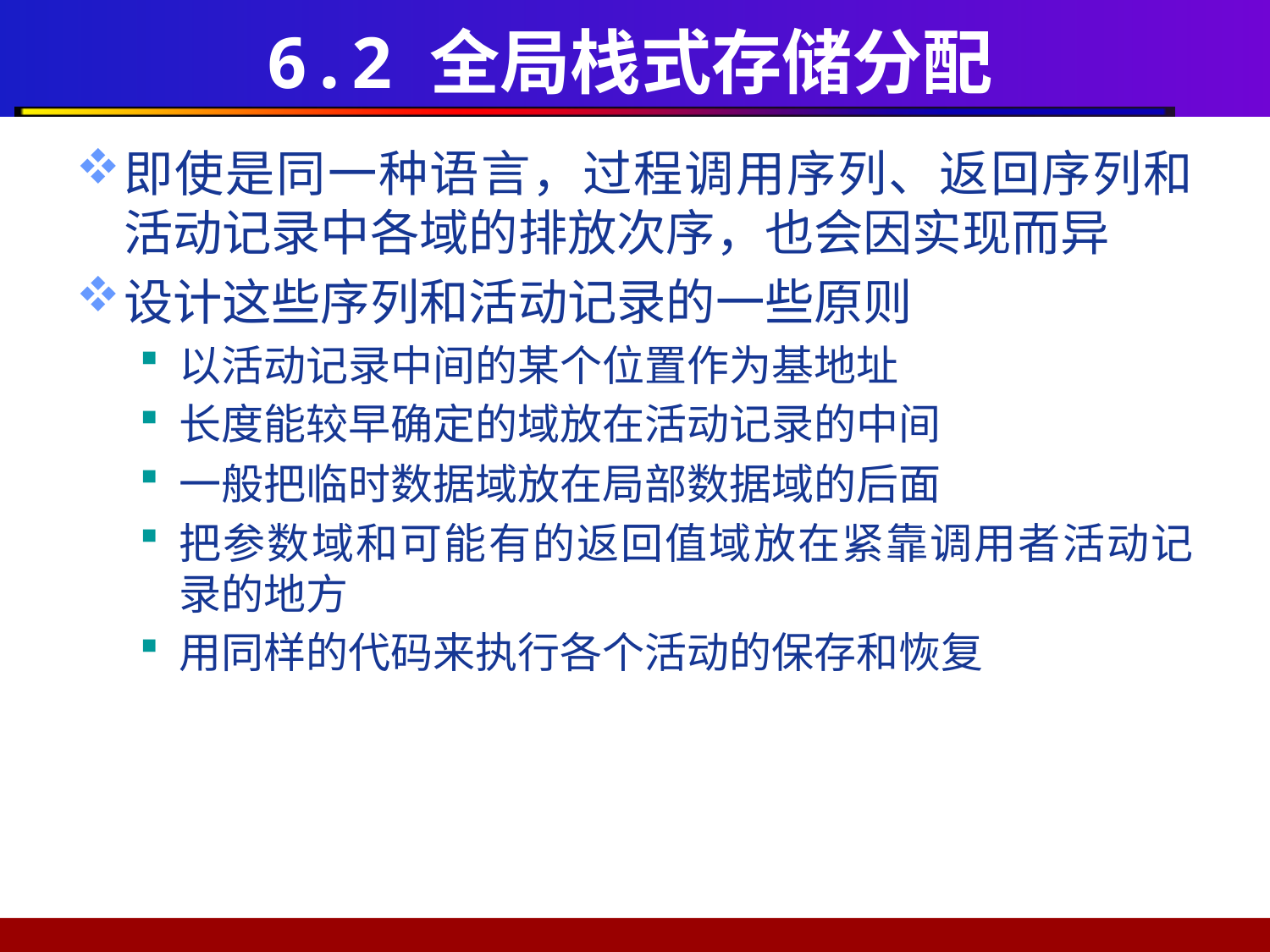

# 6.2 全局栈式存储分配
即使是同一种语言，过程调用序列、返回序列和活动记录中各域的排放次序，也会因实现而异
设计这些序列和活动记录的一些原则
以活动记录中间的某个位置作为基地址
长度能较早确定的域放在活动记录的中间
一般把临时数据域放在局部数据域的后面
把参数域和可能有的返回值域放在紧靠调用者活动记录的地方
用同样的代码来执行各个活动的保存和恢复